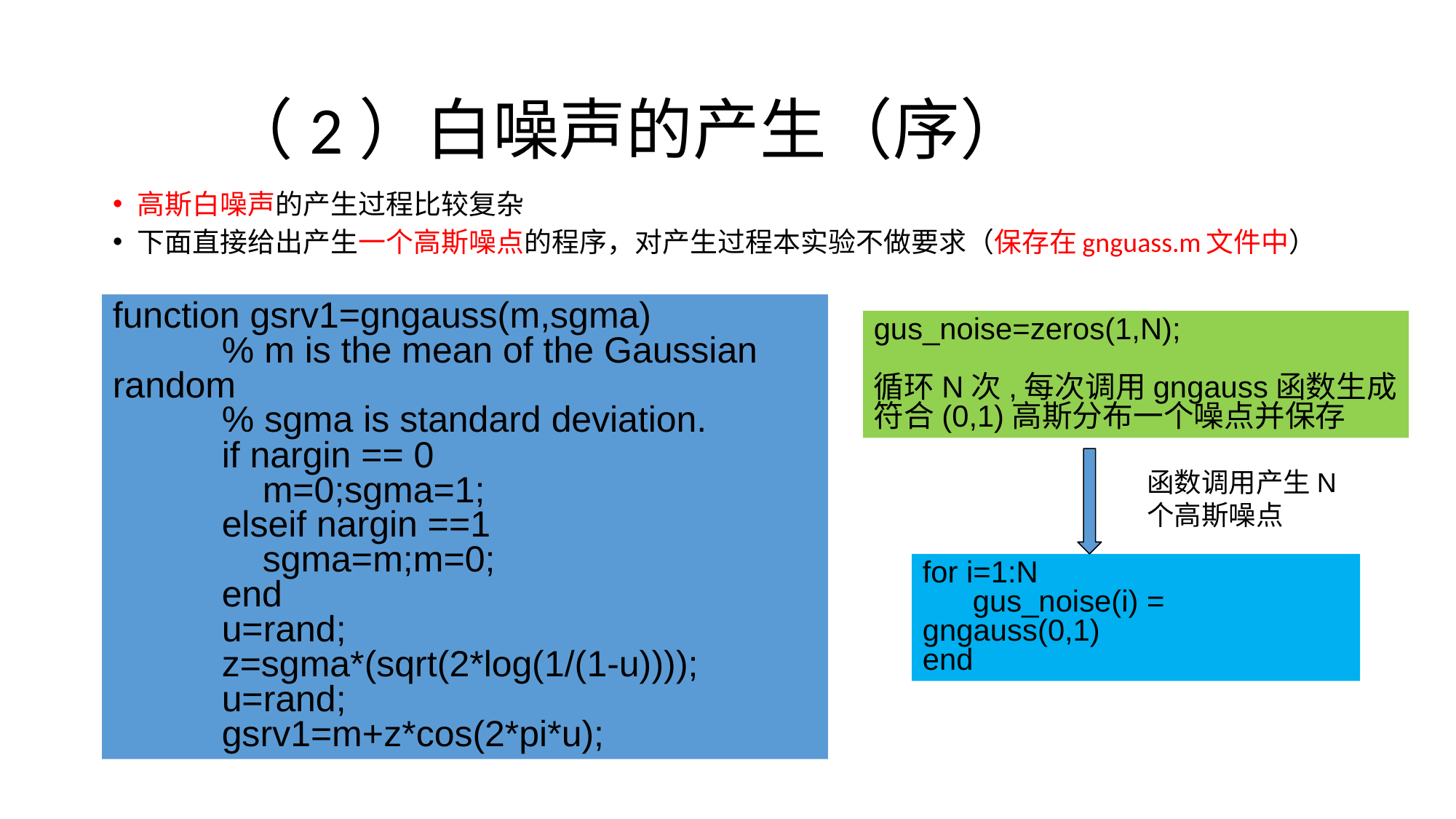

（2）白噪声的产生（序）
高斯白噪声的产生过程比较复杂
下面直接给出产生一个高斯噪点的程序，对产生过程本实验不做要求（保存在gnguass.m文件中）
function gsrv1=gngauss(m,sgma)
	% m is the mean of the Gaussian random
	% sgma is standard deviation.
	if nargin == 0
	    m=0;sgma=1;
	elseif nargin ==1
	    sgma=m;m=0;
	end
	u=rand;
	z=sgma*(sqrt(2*log(1/(1-u))));
	u=rand;
	gsrv1=m+z*cos(2*pi*u);
gus_noise=zeros(1,N);

循环N次,每次调用gngauss函数生成符合(0,1)高斯分布一个噪点并保存

函数调用产生N个高斯噪点
for i=1:N
      gus_noise(i) = gngauss(0,1)
end